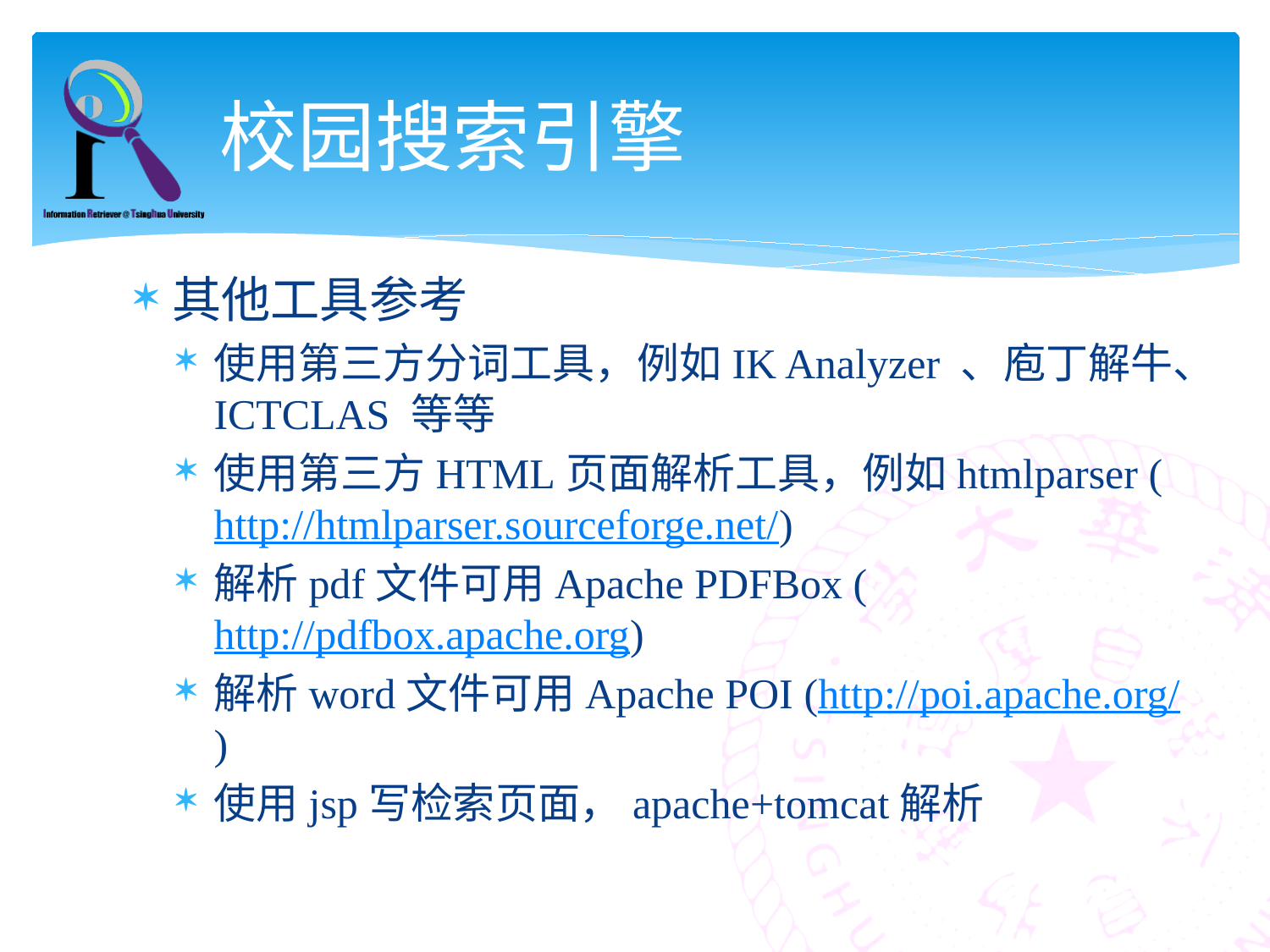

# 校园搜索引擎
其他工具参考
使用第三方分词工具，例如IK Analyzer 、庖丁解牛、ICTCLAS 等等
使用第三方HTML页面解析工具，例如htmlparser (http://htmlparser.sourceforge.net/)
解析pdf文件可用Apache PDFBox (http://pdfbox.apache.org)
解析word文件可用Apache POI (http://poi.apache.org/)
使用jsp写检索页面，apache+tomcat解析